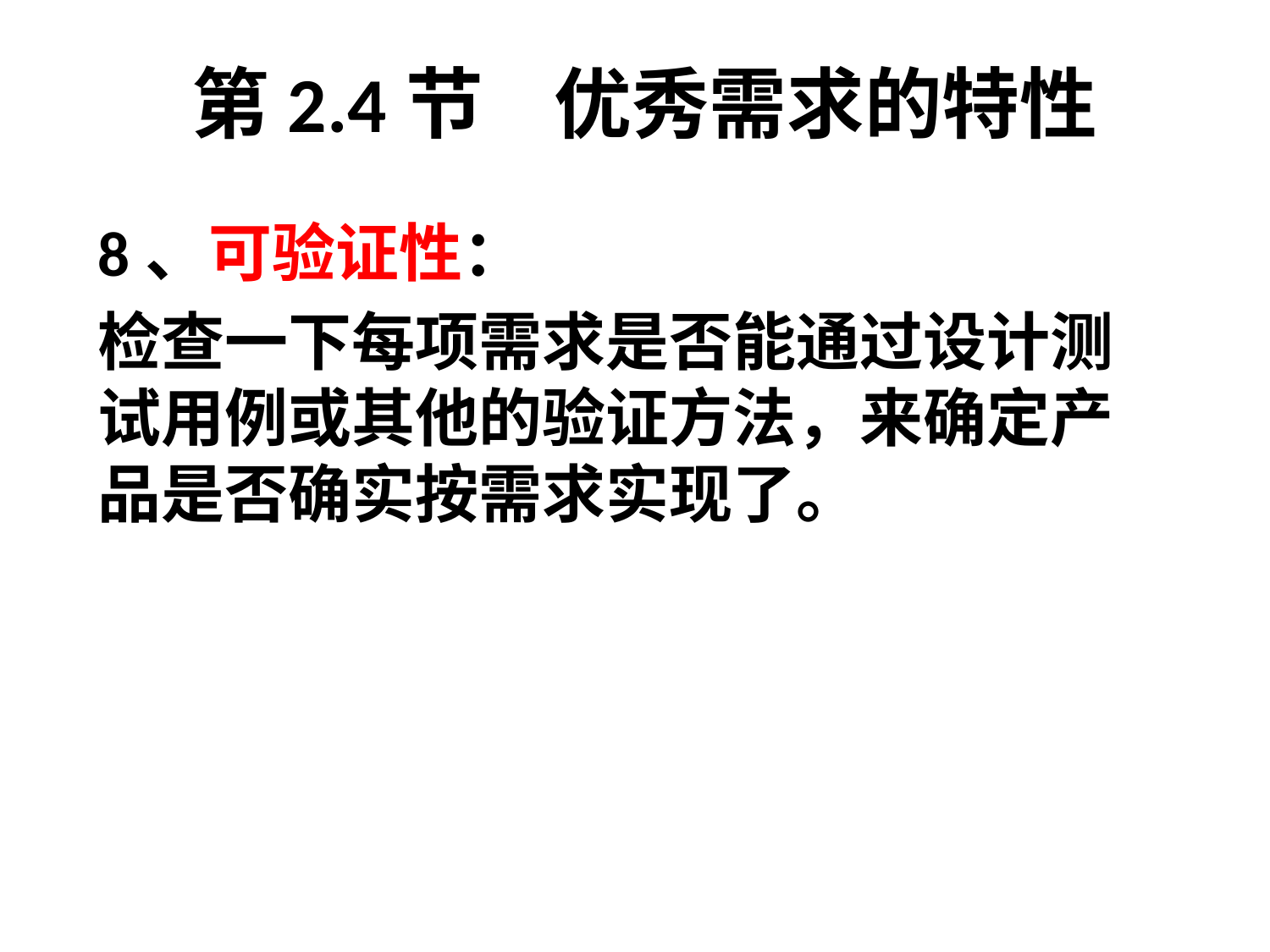

# 第2.4节    优秀需求的特性
8、可验证性：
检查一下每项需求是否能通过设计测试用例或其他的验证方法，来确定产品是否确实按需求实现了。